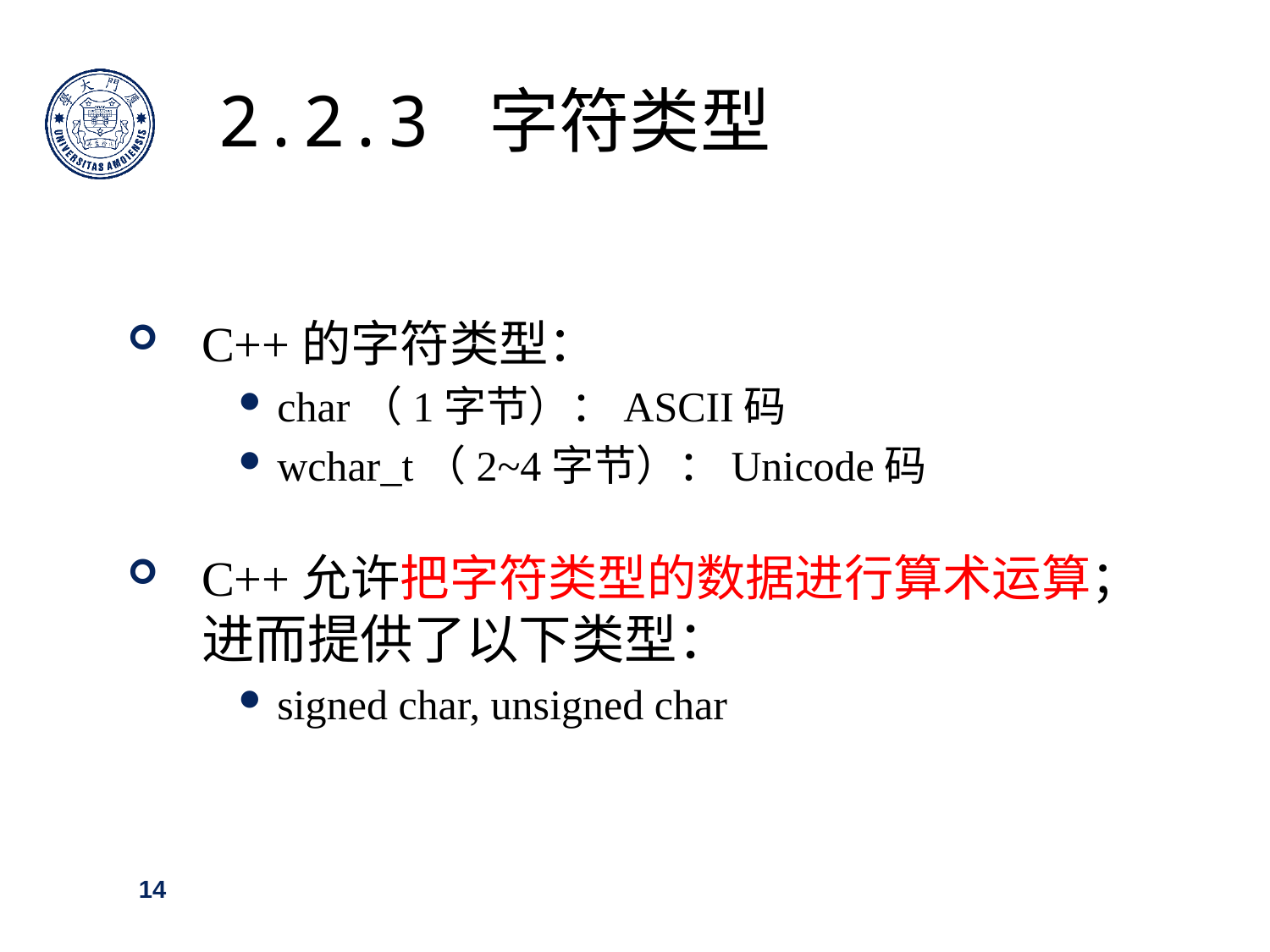

2.2.3 字符类型
C++的字符类型：
char（1字节）：ASCII码
wchar_t（2~4字节）：Unicode码

C++允许把字符类型的数据进行算术运算；进而提供了以下类型：
signed char, unsigned char

14